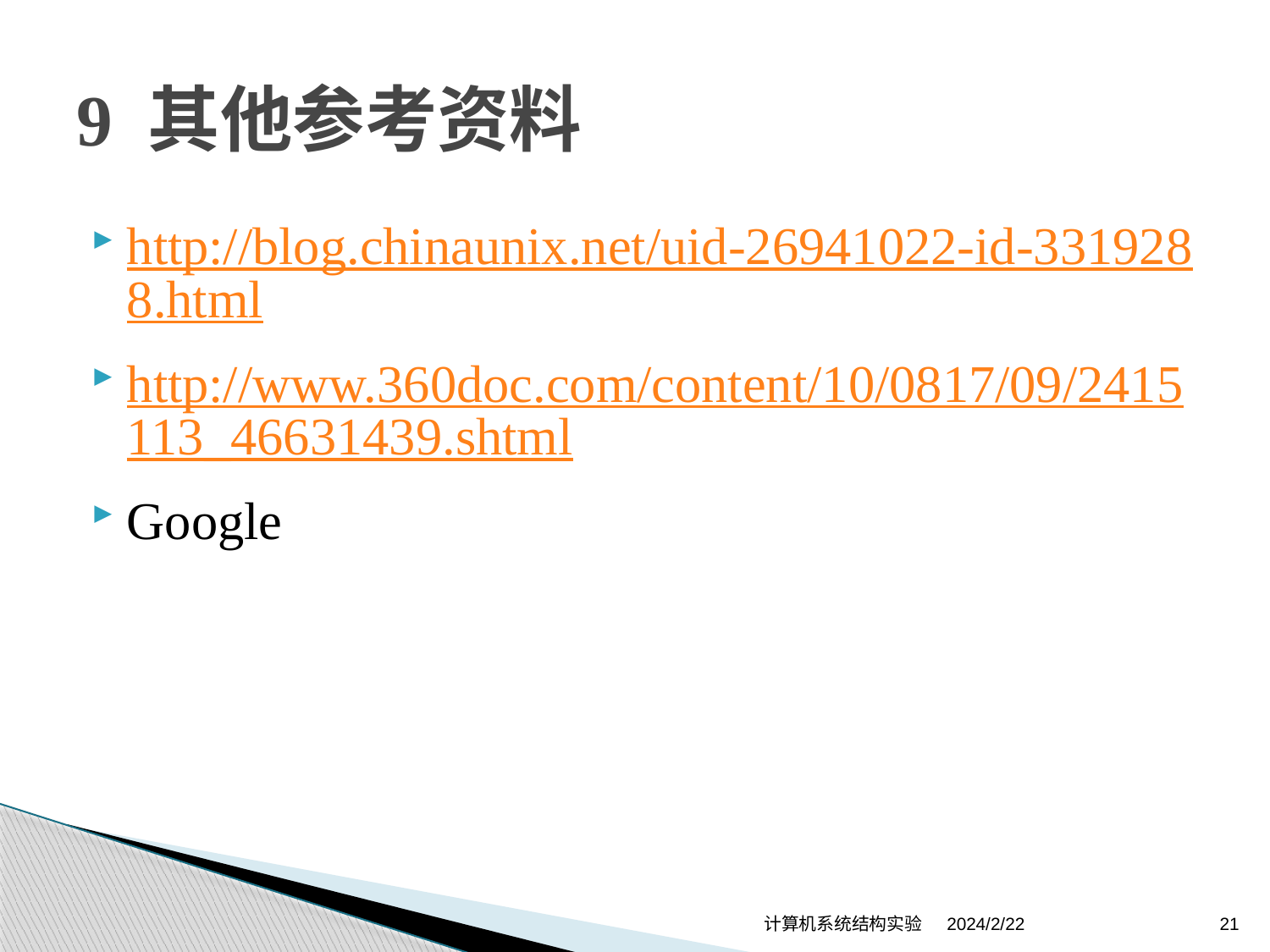

# 9 其他参考资料
http://blog.chinaunix.net/uid-26941022-id-3319288.html
http://www.360doc.com/content/10/0817/09/2415113_46631439.shtml
Google

计算机系统结构实验
2024/2/22
21